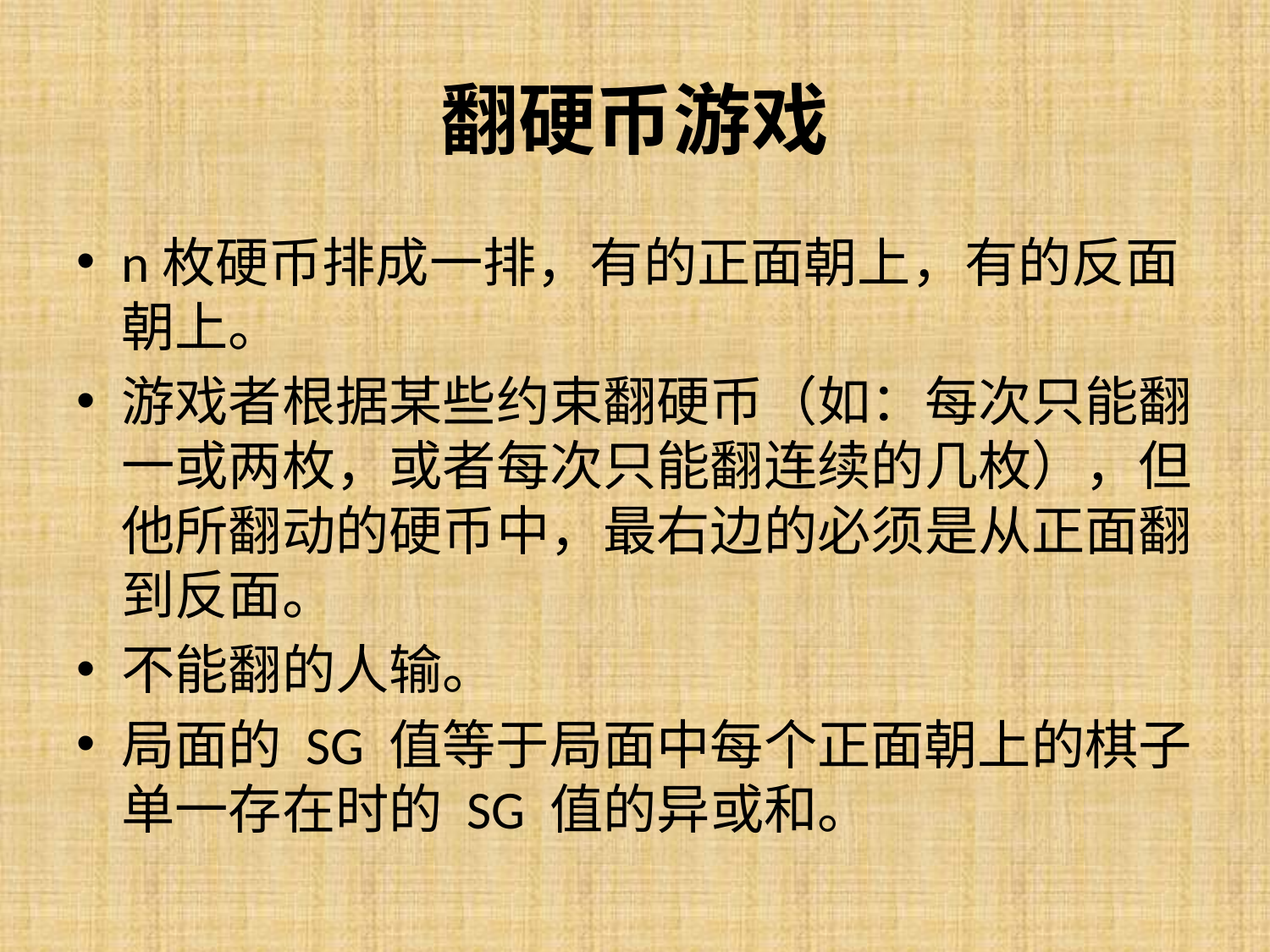

# 翻硬币游戏
n枚硬币排成一排，有的正面朝上，有的反面朝上。
游戏者根据某些约束翻硬币（如：每次只能翻一或两枚，或者每次只能翻连续的几枚），但他所翻动的硬币中，最右边的必须是从正面翻到反面。
不能翻的人输。
局面的 SG 值等于局面中每个正面朝上的棋子单一存在时的 SG 值的异或和。